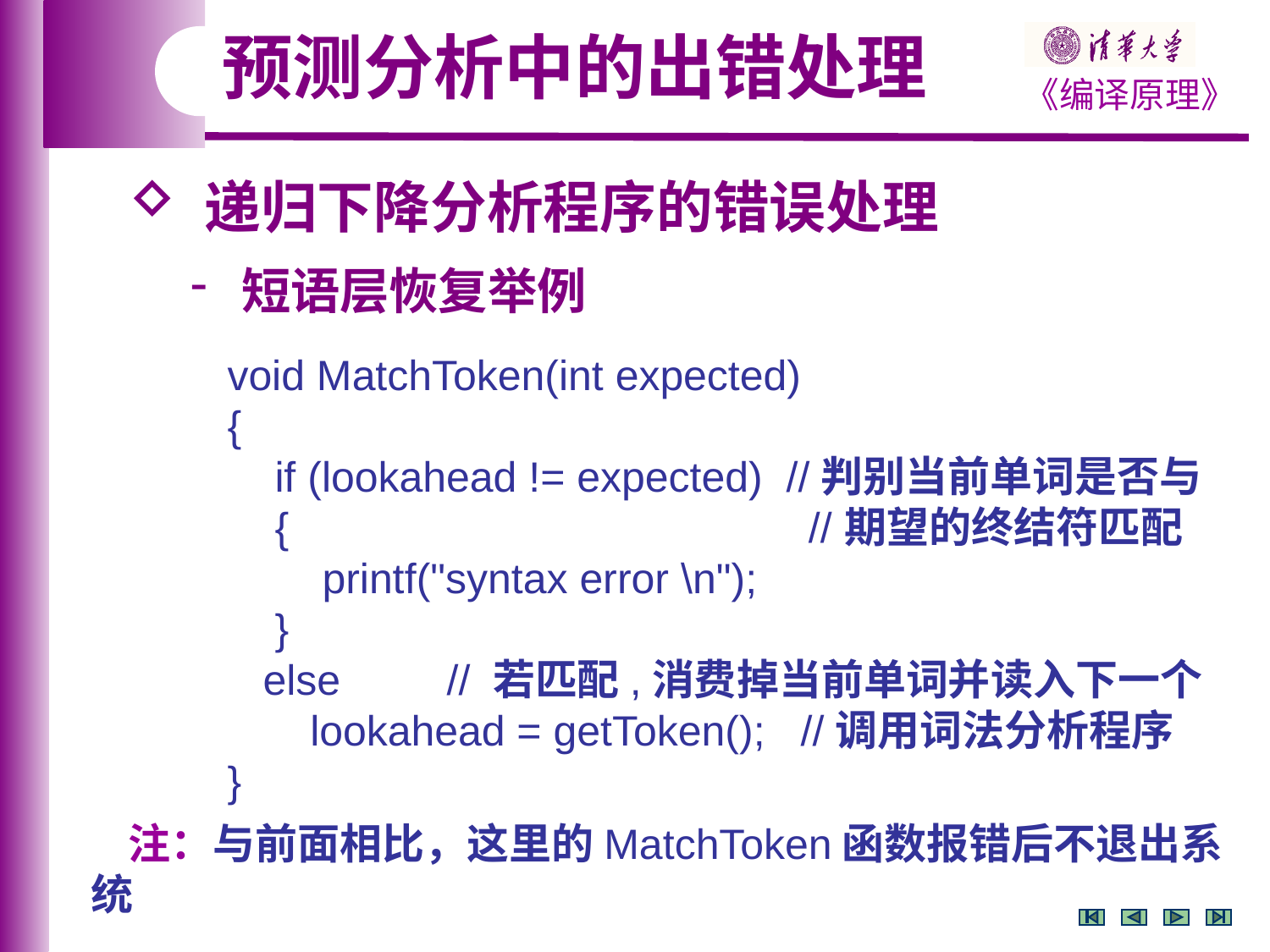

预测分析中的出错处理
 递归下降分析程序的错误处理

  短语层恢复举例
void MatchToken(int expected)
{
    if (lookahead != expected)  //判别当前单词是否与
    {                                            //期望的终结符匹配
        printf("syntax error \n");
    }
   else         // 若匹配,消费掉当前单词并读入下一个
       lookahead = getToken();   //调用词法分析程序
}
注：与前面相比，这里的MatchToken函数报错后不退出系统